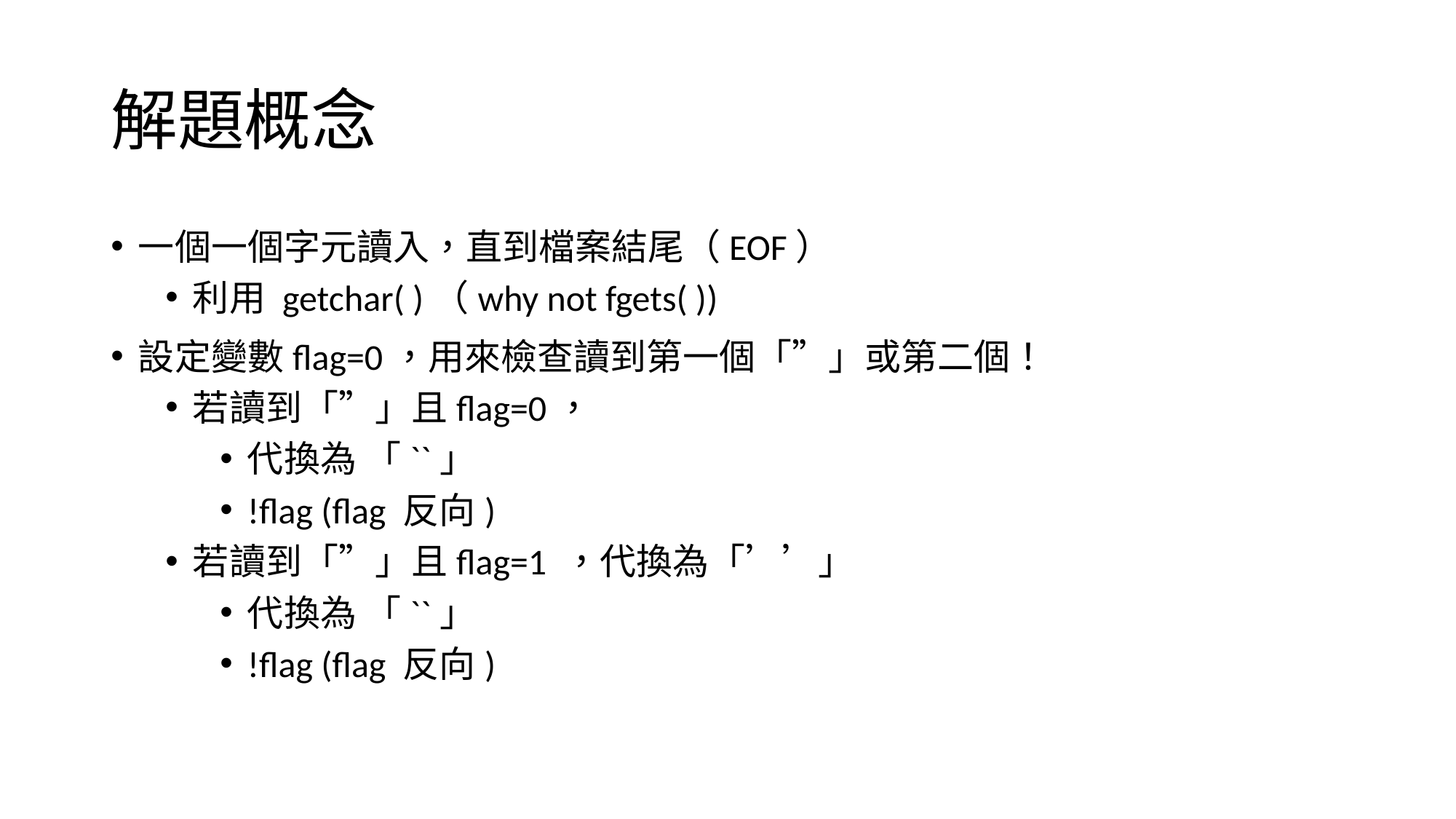

# 解題概念
一個一個字元讀入，直到檔案結尾（EOF）
利用 getchar( )（why not fgets( ))
設定變數flag=0，用來檢查讀到第一個「”」或第二個！
若讀到「”」且flag=0，
代換為 「``」
!flag (flag 反向)
若讀到「”」且flag=1 ，代換為「’’」
代換為 「``」
!flag (flag 反向)